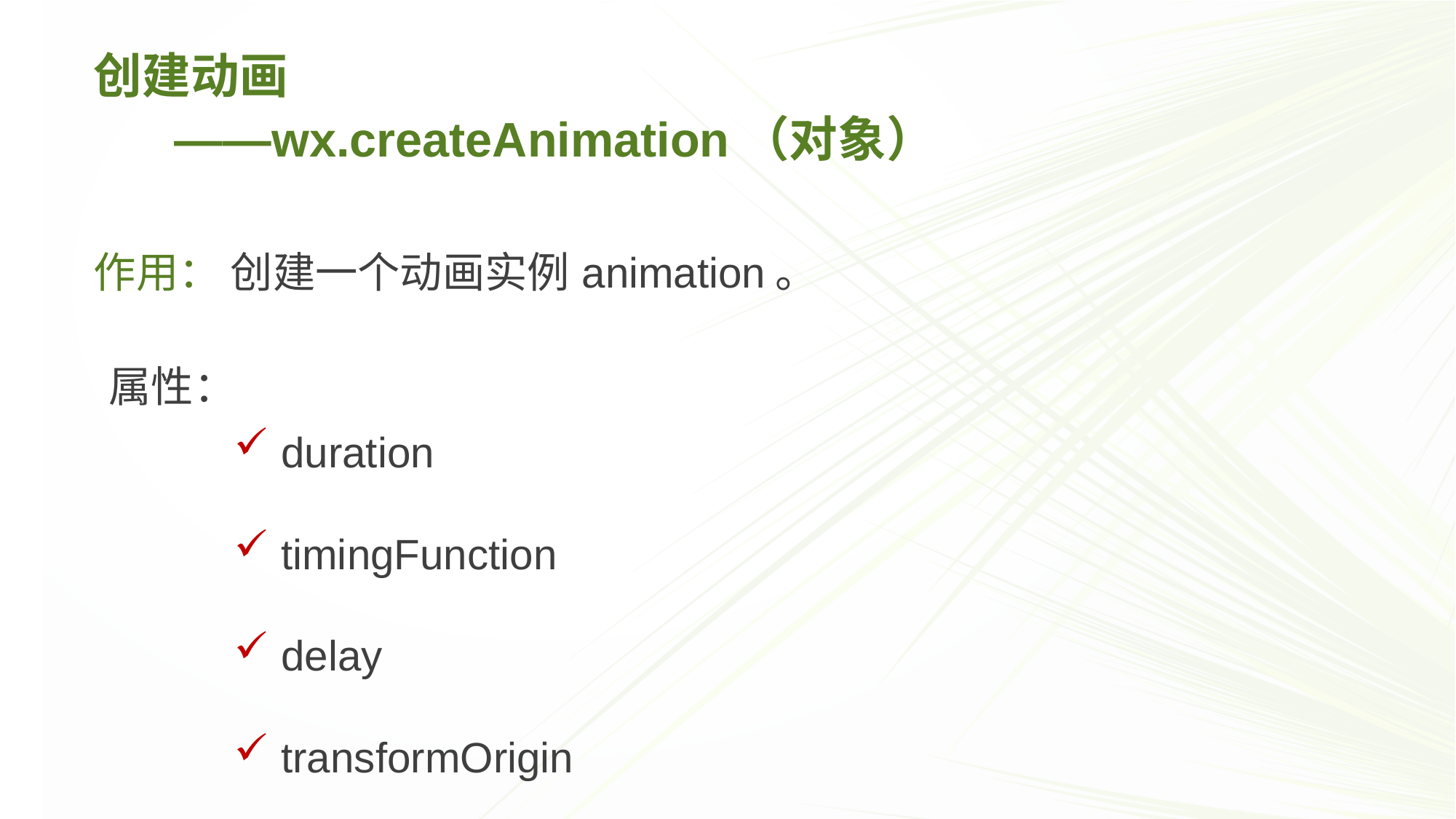

作用： 创建一个动画实例animation。
创建动画
      ——wx.createAnimation（对象）

属性：

 duration
 timingFunction
 delay
 transformOrigin